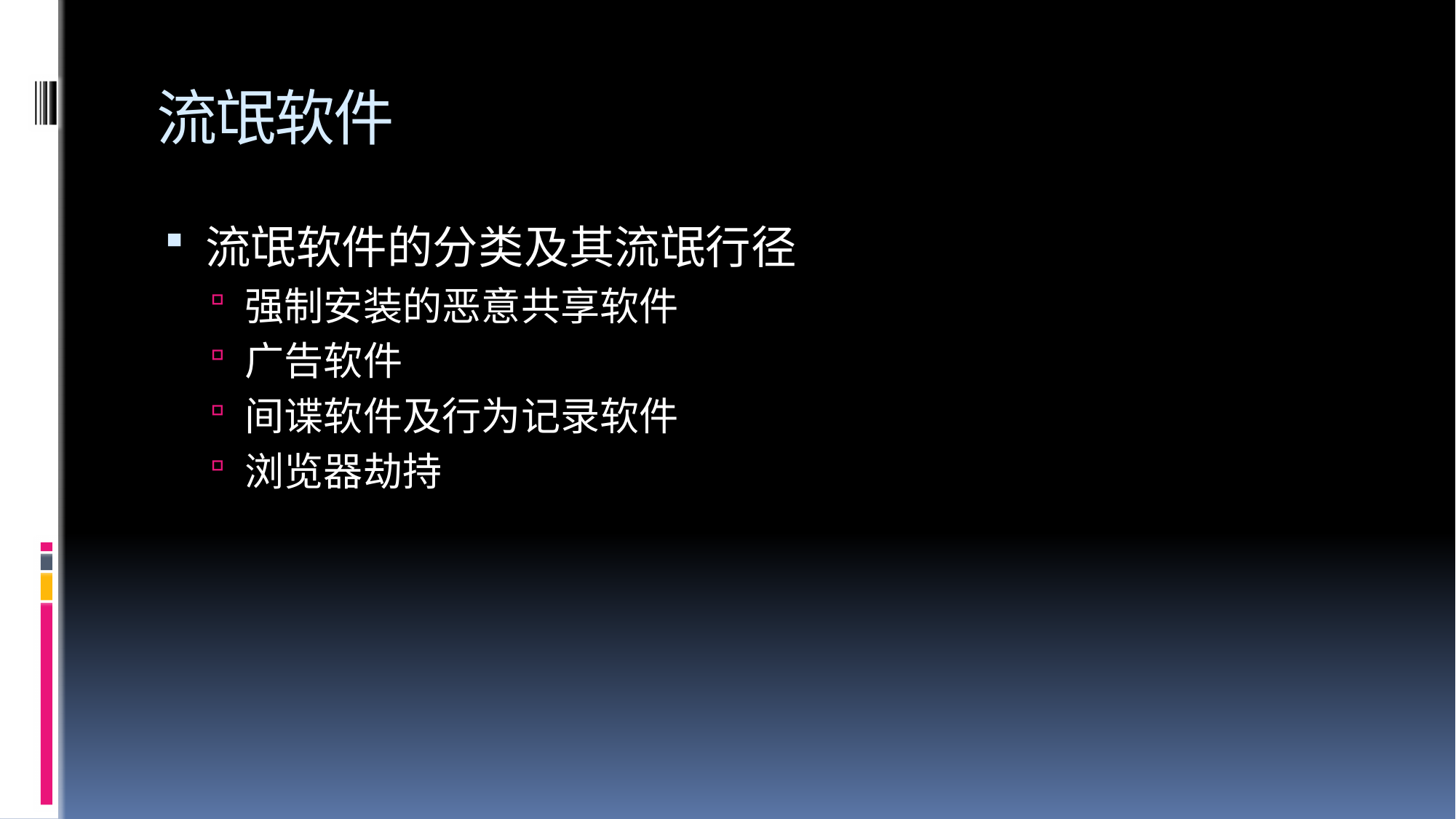

# 流氓软件
流氓软件的分类及其流氓行径
强制安装的恶意共享软件
广告软件
间谍软件及行为记录软件
浏览器劫持